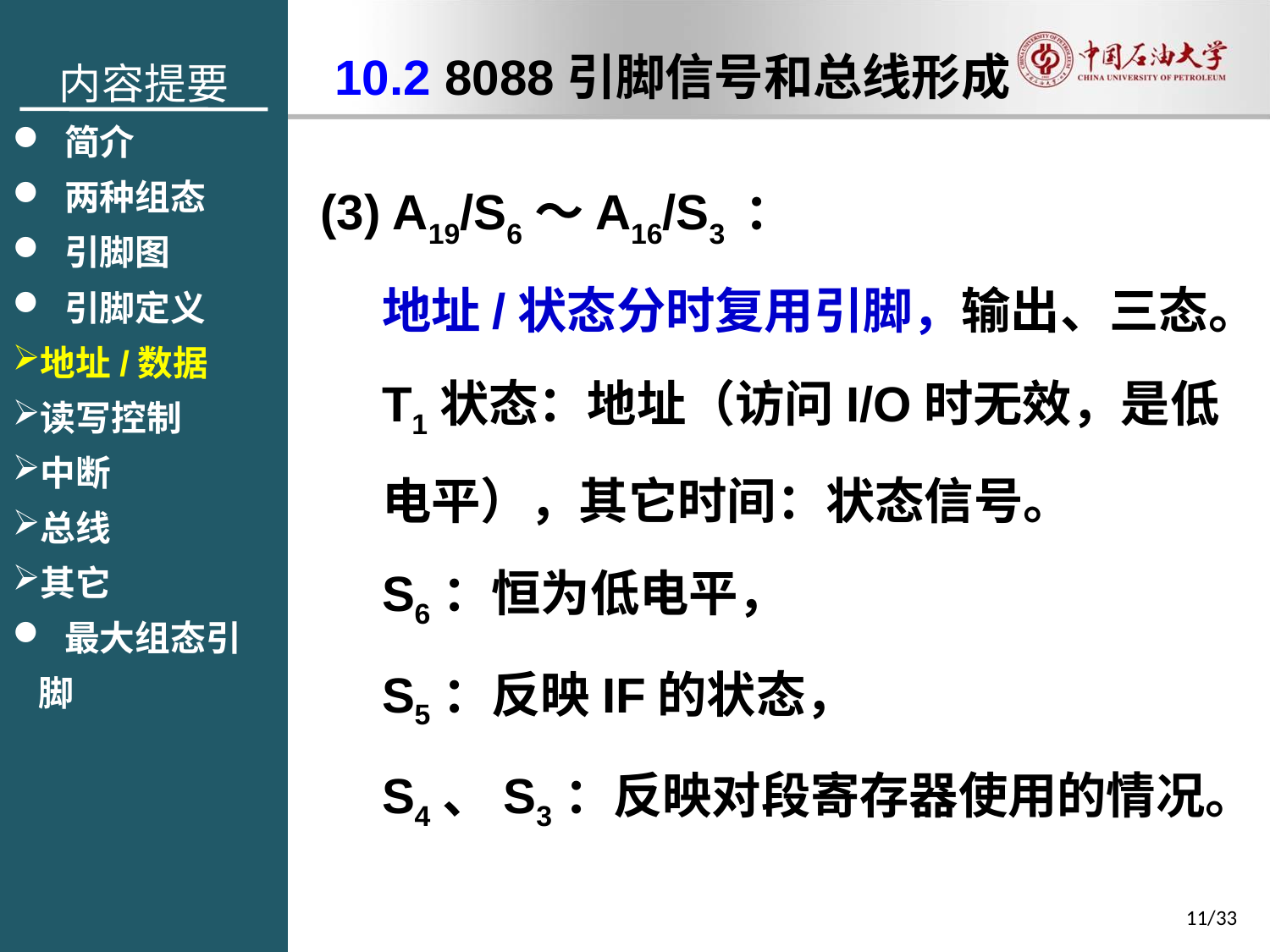

内容提要
 简介
 两种组态
 引脚图
 引脚定义
地址/数据
读写控制
中断
总线
其它
 最大组态引脚
10.2 8088引脚信号和总线形成
(3) A19/S6～A16/S3 ：
地址/状态分时复用引脚，输出、三态。
T1状态：地址（访问I/O时无效，是低电平），其它时间：状态信号。
S6：恒为低电平，
S5：反映IF的状态，
S4、S3：反映对段寄存器使用的情况。
11/33